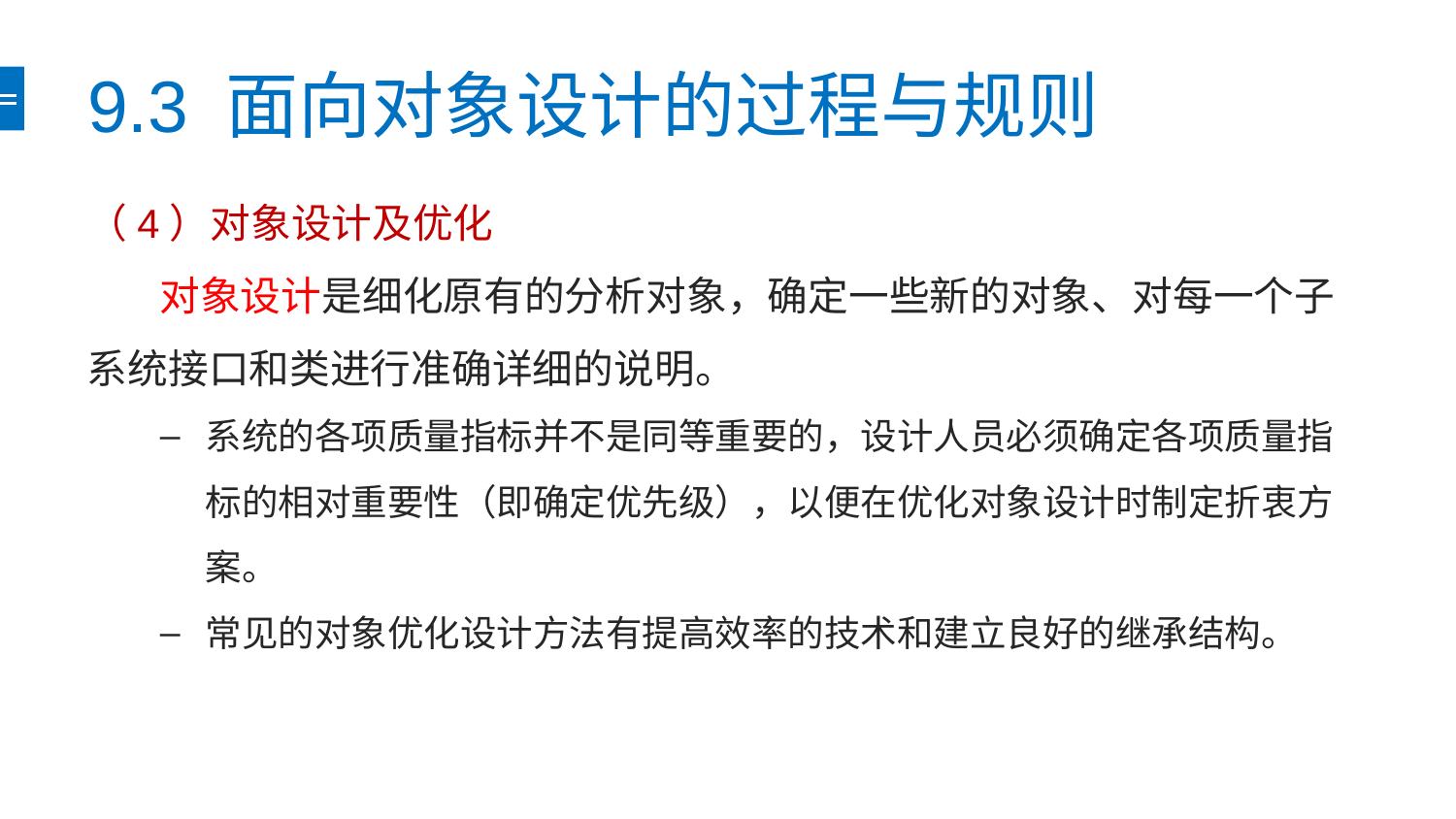

# 9.3 面向对象设计的过程与规则
（4）对象设计及优化
       对象设计是细化原有的分析对象，确定一些新的对象、对每一个子系统接口和类进行准确详细的说明。
系统的各项质量指标并不是同等重要的，设计人员必须确定各项质量指标的相对重要性（即确定优先级），以便在优化对象设计时制定折衷方案。
常见的对象优化设计方法有提高效率的技术和建立良好的继承结构。